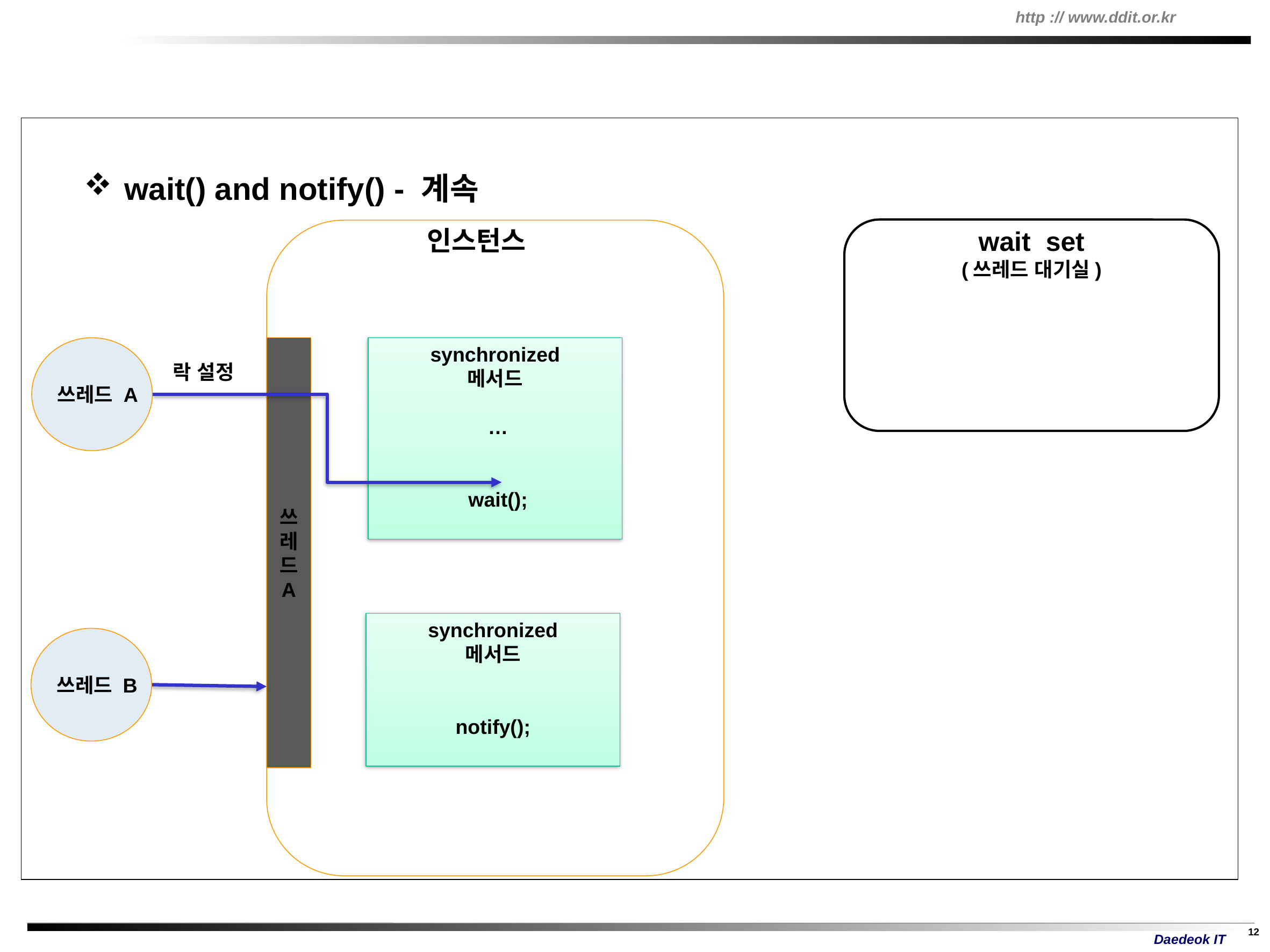

wait() and notify() - 계속
인스턴스
wait  set
(쓰레드 대기실)

쓰레드 A
쓰
레
드
A
synchronized
메서드

 …

 wait();

락 설정
synchronized
메서드

notify();

쓰레드 B